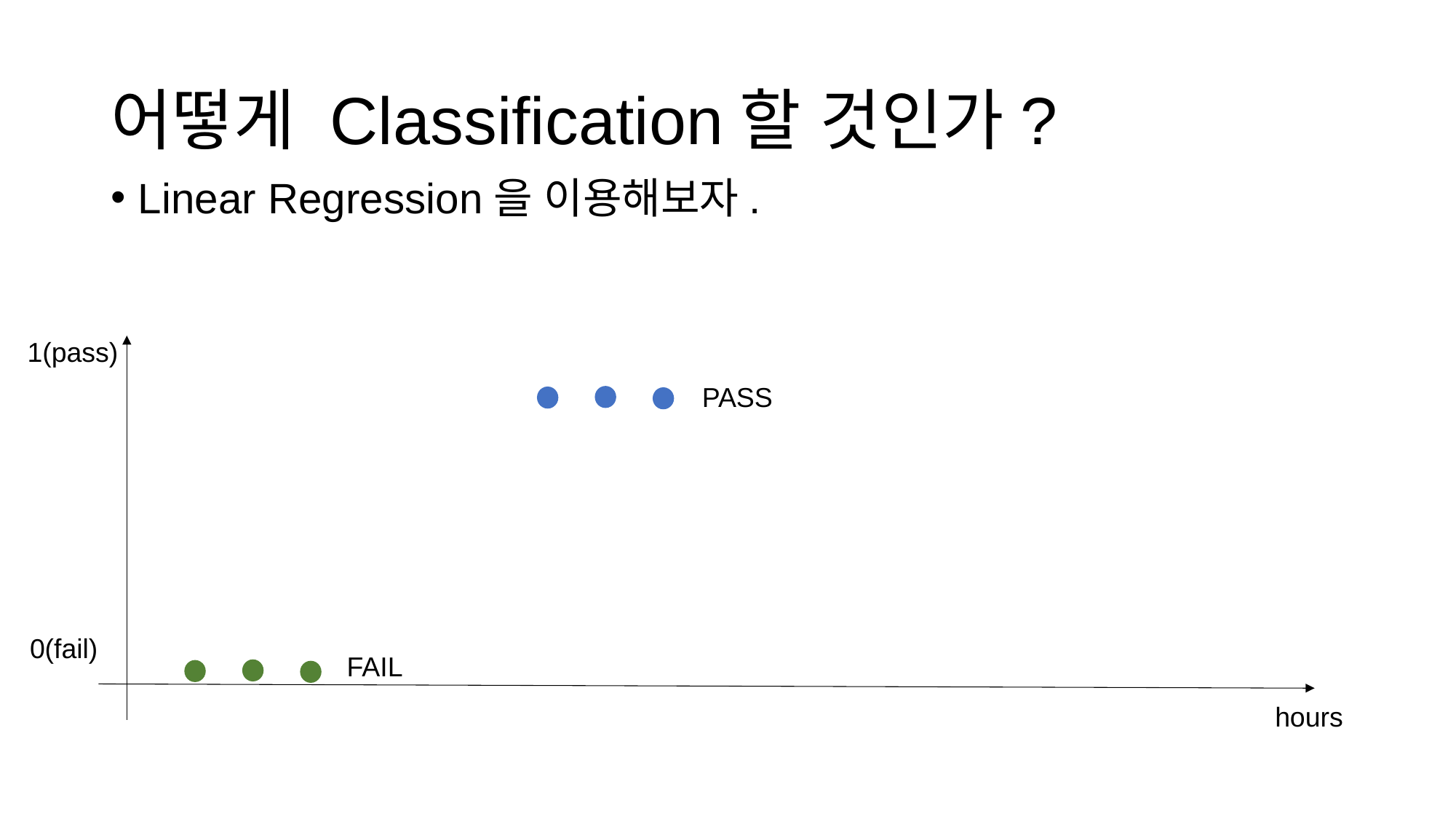

# 어떻게 Classification할 것인가?
Linear Regression을 이용해보자.
1(pass)
0(fail)
hours
PASS

FAIL